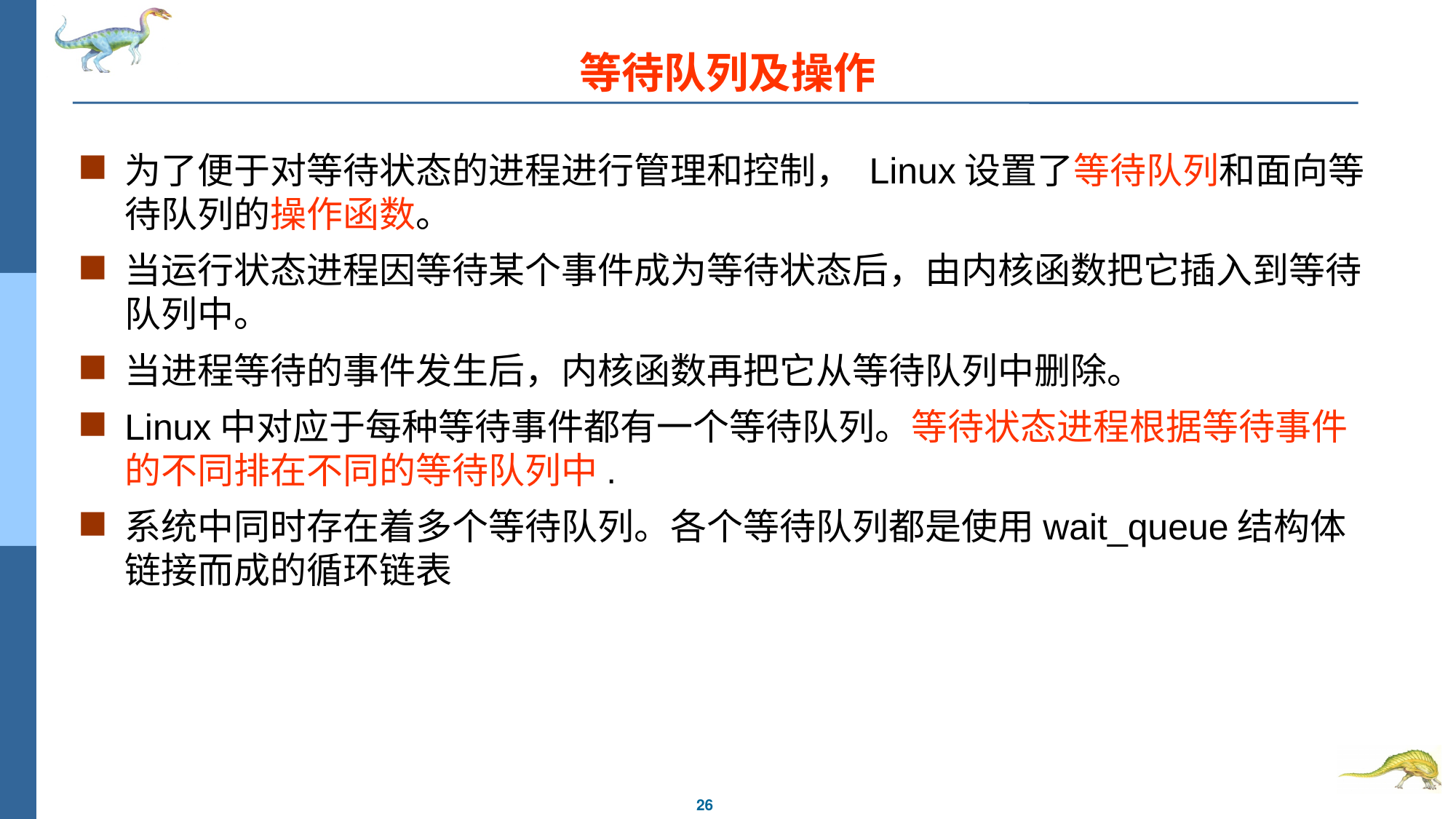

# 等待队列及操作
为了便于对等待状态的进程进行管理和控制， Linux设置了等待队列和面向等待队列的操作函数。
当运行状态进程因等待某个事件成为等待状态后，由内核函数把它插入到等待队列中。
当进程等待的事件发生后，内核函数再把它从等待队列中删除。
Linux中对应于每种等待事件都有一个等待队列。等待状态进程根据等待事件的不同排在不同的等待队列中.
系统中同时存在着多个等待队列。各个等待队列都是使用wait_queue结构体链接而成的循环链表